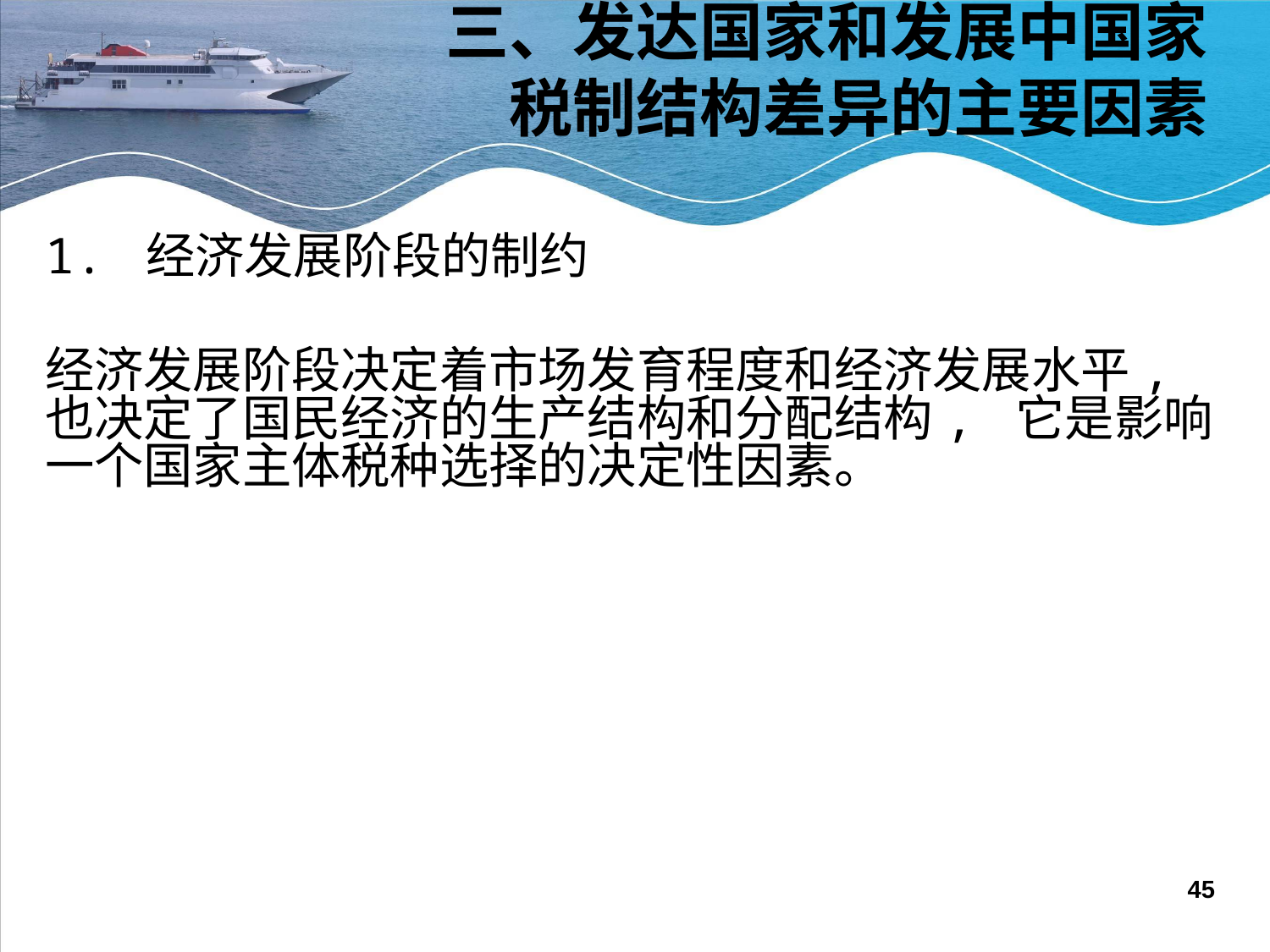

三、发达国家和发展中国家税制结构差异的主要因素
1. 经济发展阶段的制约

经济发展阶段决定着市场发育程度和经济发展水平, 也决定了国民经济的生产结构和分配结构, 它是影响一个国家主体税种选择的决定性因素。

45